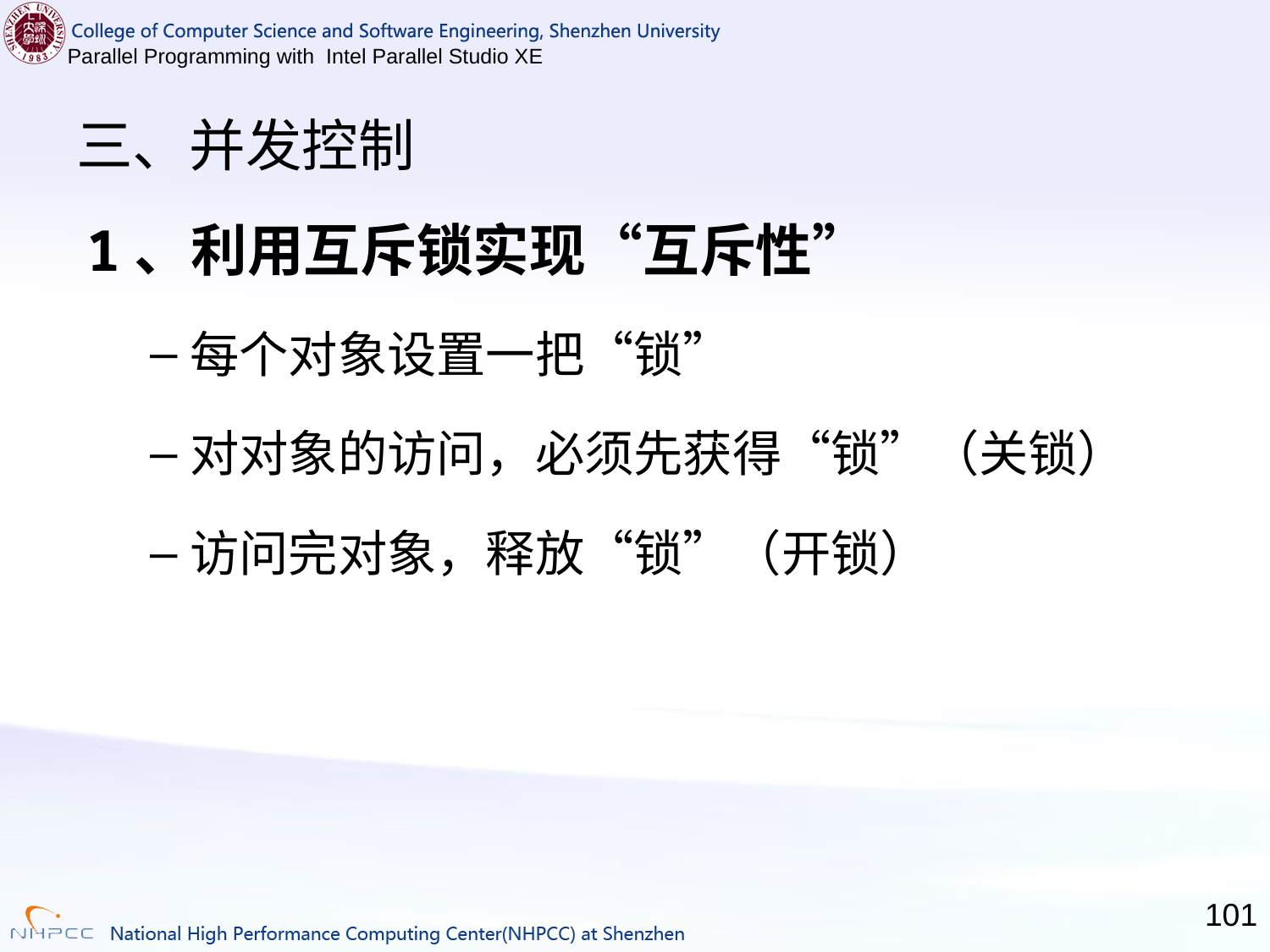

# 三、并发控制
1、利用互斥锁实现“互斥性”
每个对象设置一把“锁”
对对象的访问，必须先获得“锁”（关锁）
访问完对象，释放“锁”（开锁）
101